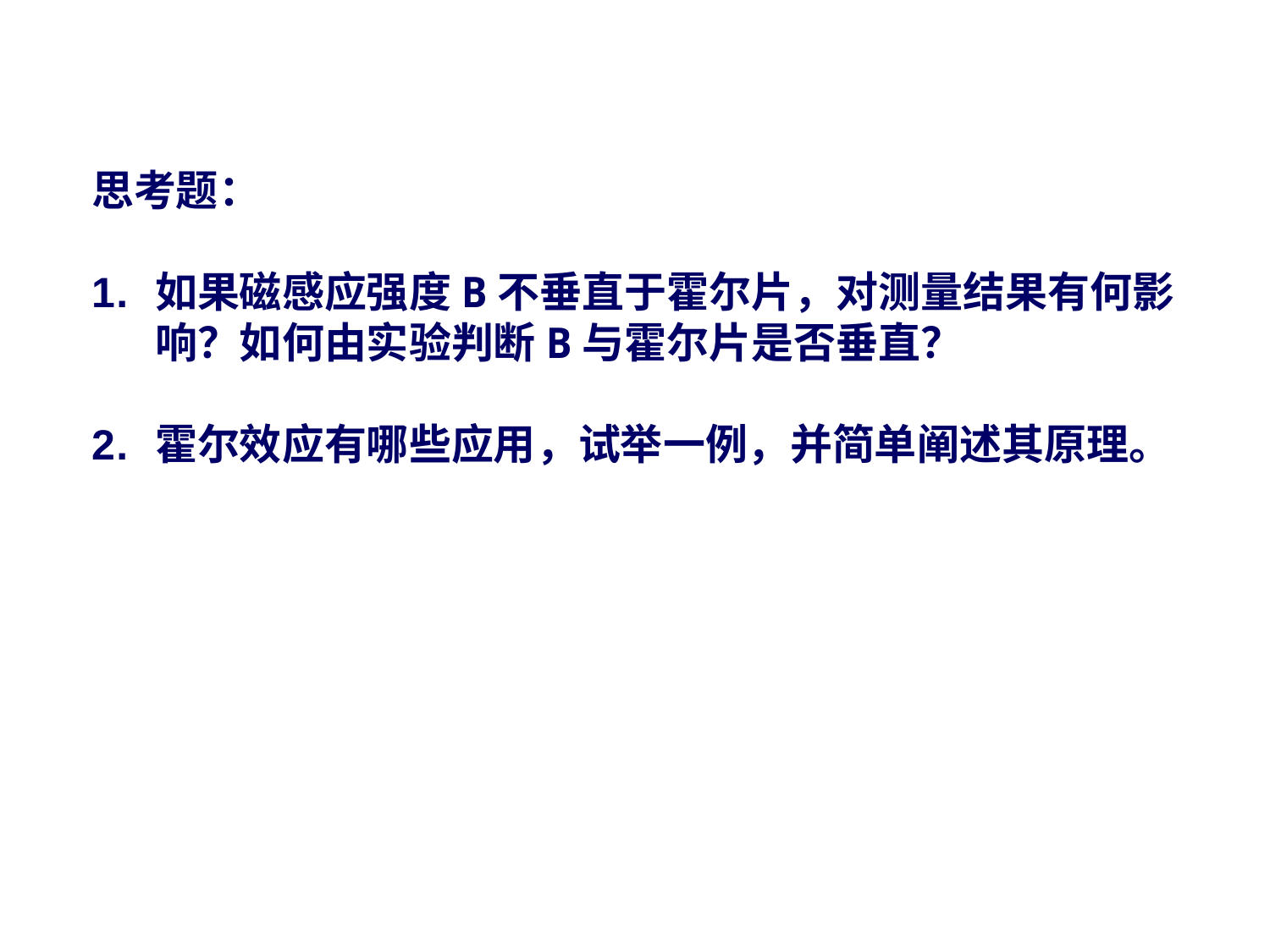

思考题：

如果磁感应强度B不垂直于霍尔片，对测量结果有何影响？如何由实验判断B与霍尔片是否垂直？

霍尔效应有哪些应用，试举一例，并简单阐述其原理。